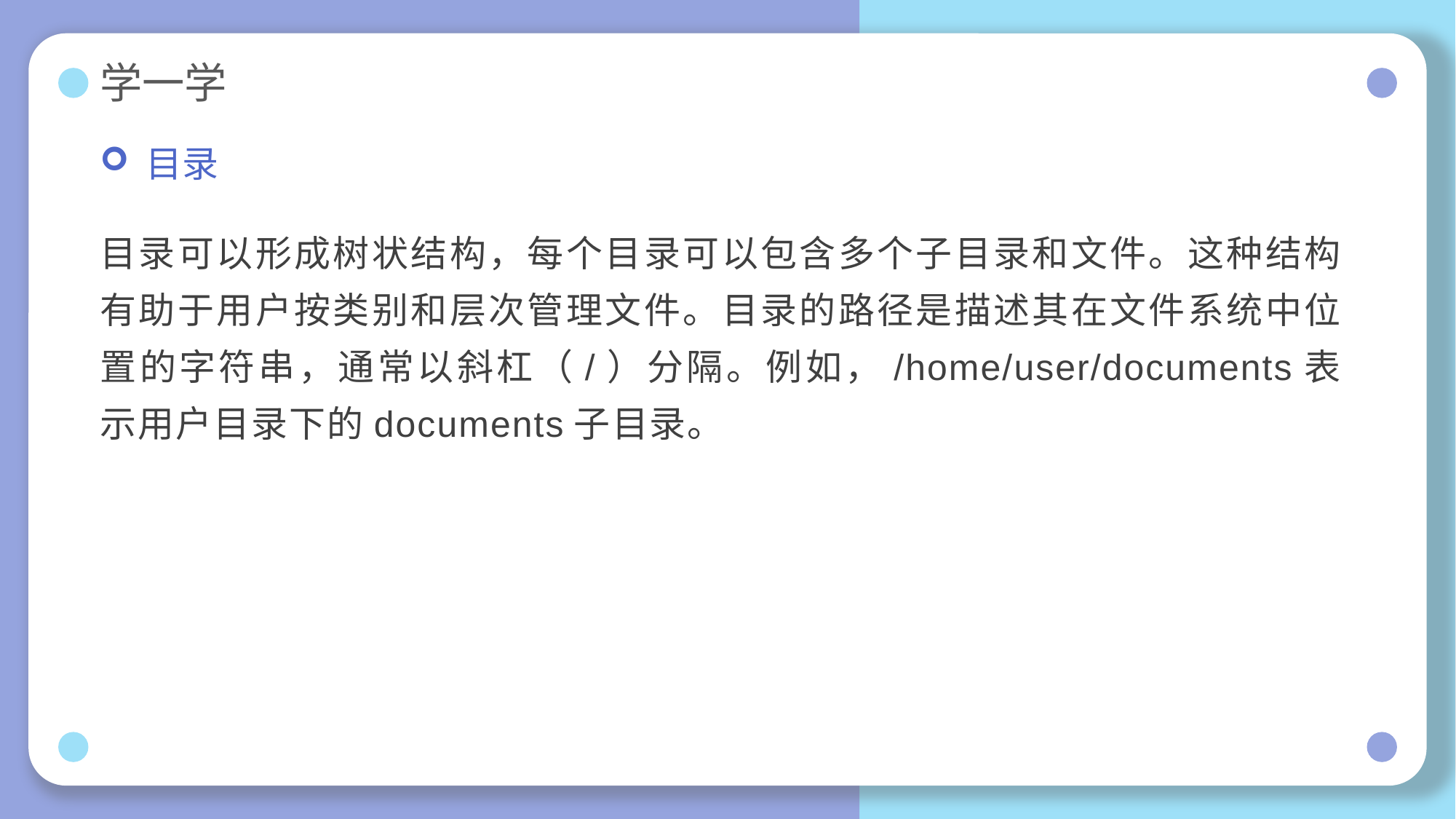

# 学一学
 目录
目录可以形成树状结构，每个目录可以包含多个子目录和文件。这种结构有助于用户按类别和层次管理文件。目录的路径是描述其在文件系统中位置的字符串，通常以斜杠（/）分隔。例如，/home/user/documents表示用户目录下的documents子目录。